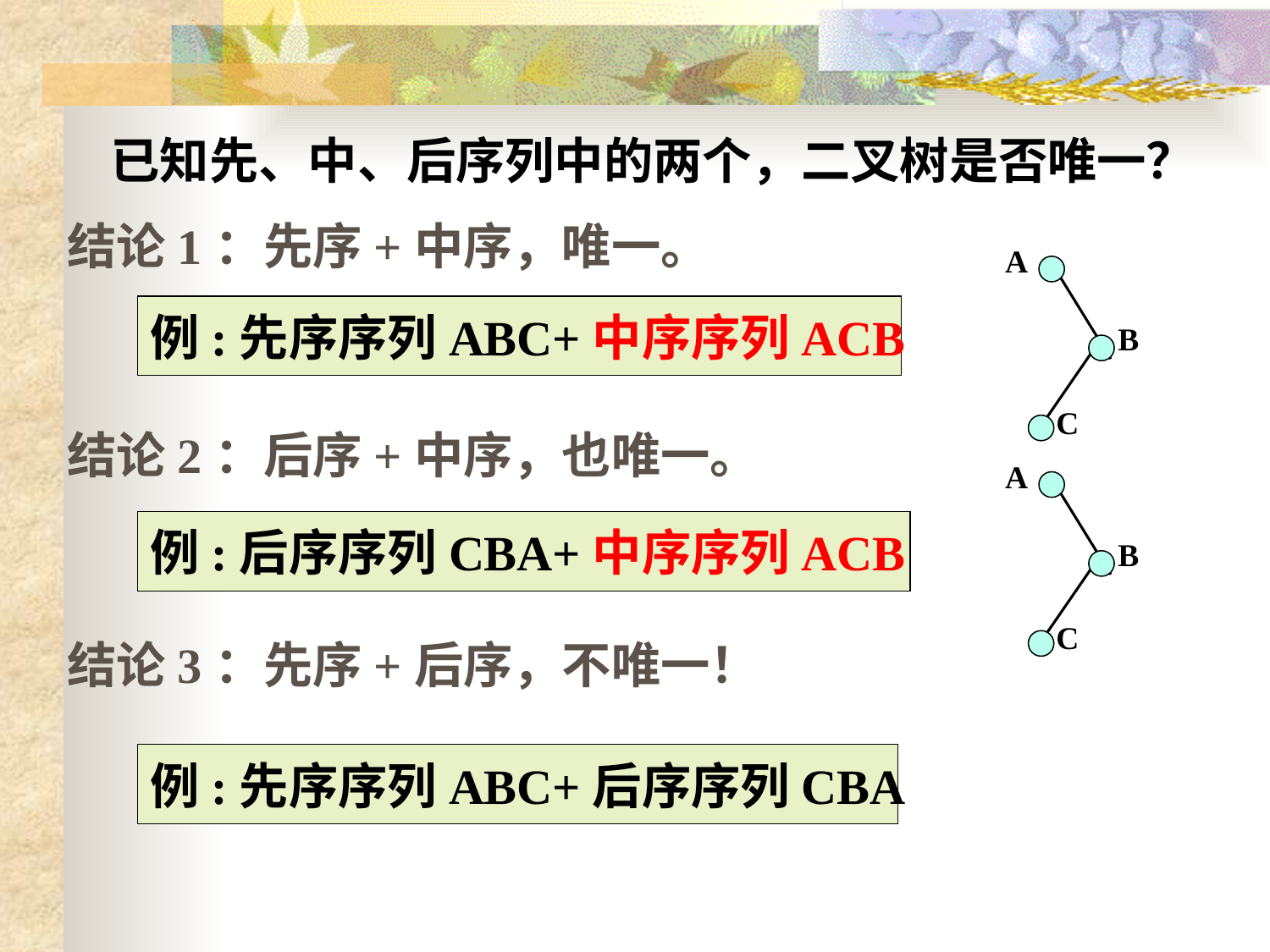

已知先、中、后序列中的两个，二叉树是否唯一？
结论1：先序+中序，唯一。
A

B

C

例:先序序列ABC+中序序列ACB
结论2：后序+中序，也唯一。
A

B

C

例:后序序列CBA+中序序列ACB
结论3：先序+后序，不唯一！
例:先序序列ABC+后序序列CBA